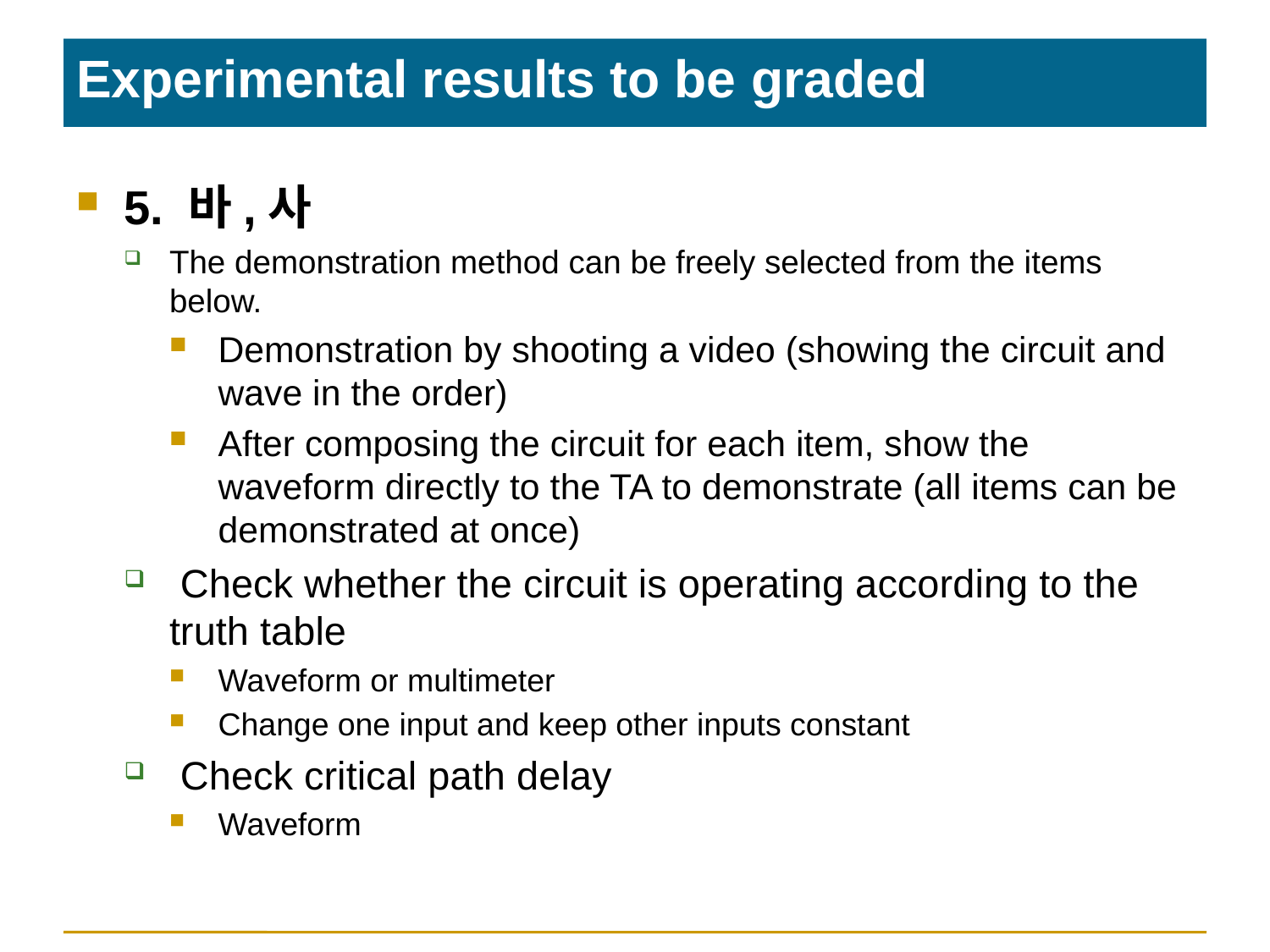

# Experimental results to be graded
5. 바,사
The demonstration method can be freely selected from the items below.
Demonstration by shooting a video (showing the circuit and wave in the order)
After composing the circuit for each item, show the waveform directly to the TA to demonstrate (all items can be demonstrated at once)
 Check whether the circuit is operating according to the truth table
Waveform or multimeter
Change one input and keep other inputs constant
 Check critical path delay
Waveform